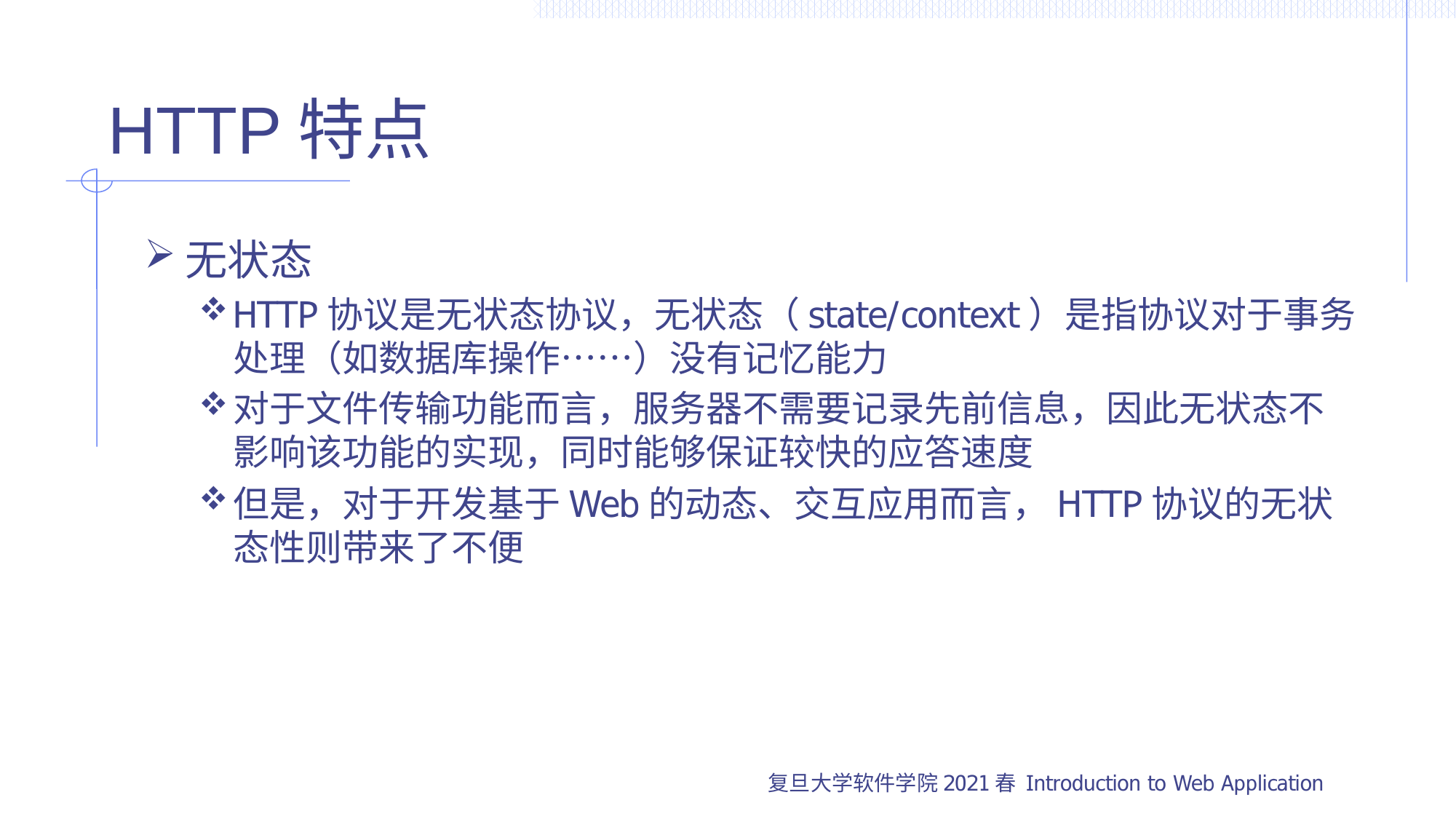

# HTTP特点
无状态
HTTP协议是无状态协议，无状态（state/context）是指协议对于事务处理（如数据库操作……）没有记忆能力
对于文件传输功能而言，服务器不需要记录先前信息，因此无状态不影响该功能的实现，同时能够保证较快的应答速度
但是，对于开发基于Web的动态、交互应用而言，HTTP协议的无状态性则带来了不便